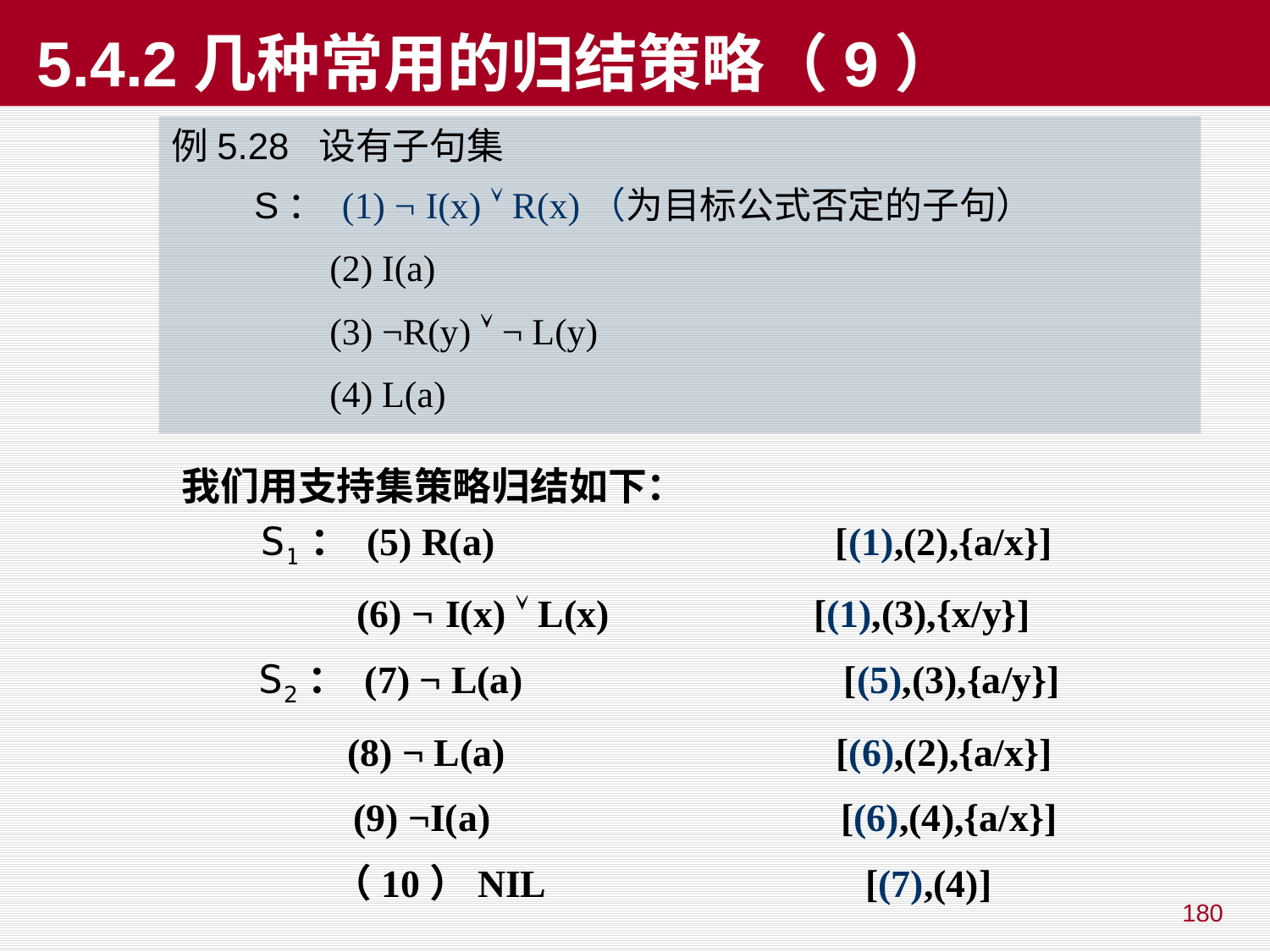

# 5.4.2几种常用的归结策略（9）
例5.28  设有子句集
        S： (1) ¬ I(x) ∨ R(x)（为目标公式否定的子句）
                 (2) I(a)
                 (3) ¬R(y) ∨ ¬ L(y)
                 (4) L(a)
我们用支持集策略归结如下：
       S1： (5) R(a)                                   [(1),(2),{a/x}]
                  (6) ¬ I(x) ∨ L(x)                     [(1),(3),{x/y}]
        S2： (7) ¬ L(a)                                 [(5),(3),{a/y}]
                 (8) ¬ L(a)                                  [(6),(2),{a/x}]
               (9) ¬I(a)                                    [(6),(4),{a/x}]
                （10）NIL                                 [(7),(4)]
180